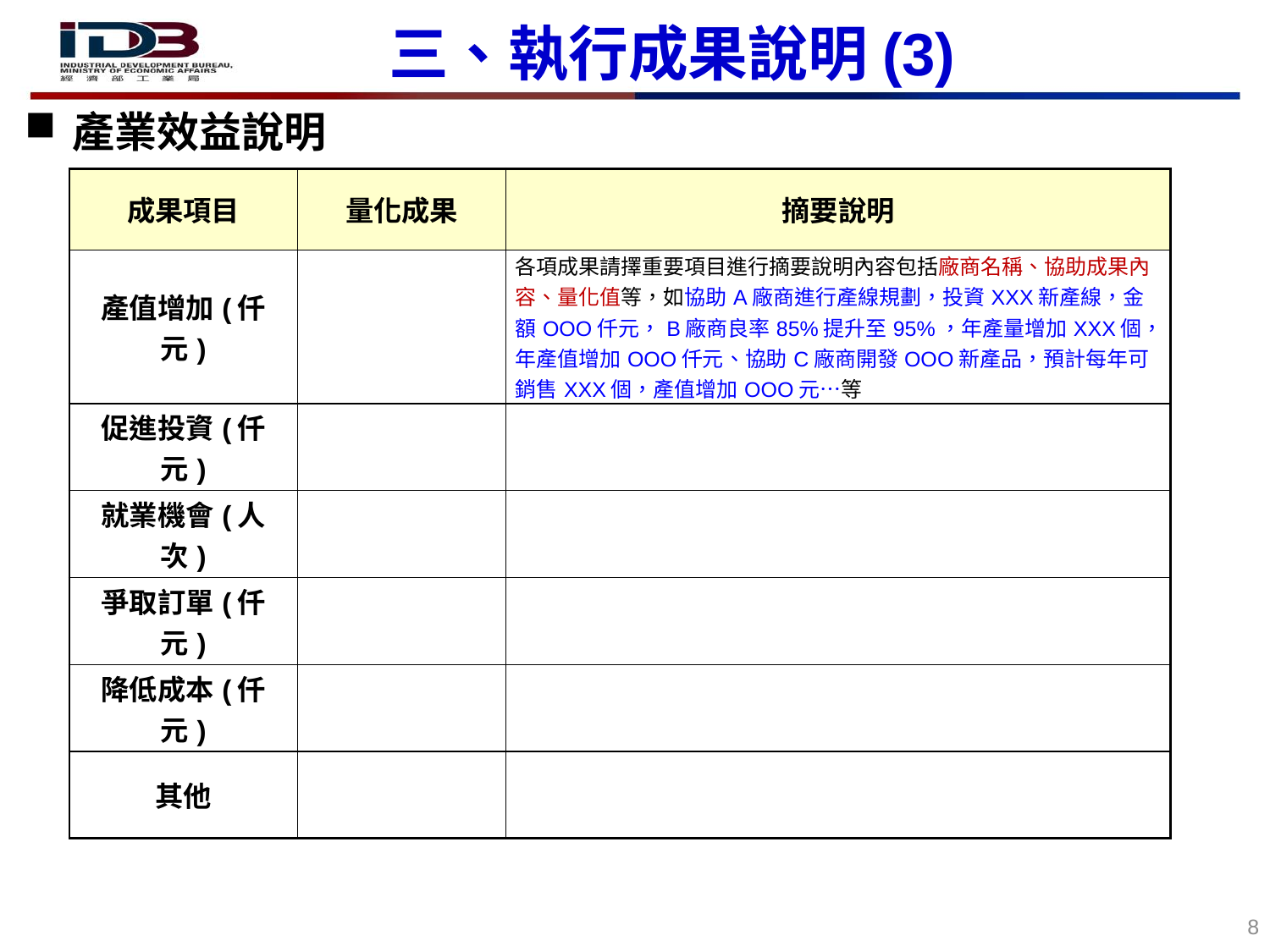

三、執行成果說明(3)
產業效益說明
| 成果項目 | 量化成果 | 摘要說明 |
| --- | --- | --- |
| 產值增加(仟元) |  | 各項成果請擇重要項目進行摘要說明內容包括廠商名稱、協助成果內容、量化值等，如協助A廠商進行產線規劃，投資XXX新產線，金額OOO仟元，B廠商良率85%提升至95%，年產量增加XXX個，年產值增加OOO仟元、協助C廠商開發OOO新產品，預計每年可銷售XXX個，產值增加OOO元…等 |
| 促進投資(仟元) |  |  |
| 就業機會(人次) |  |  |
| 爭取訂單(仟元) |  |  |
| 降低成本(仟元) |  |  |
| 其他 |  |  |
8